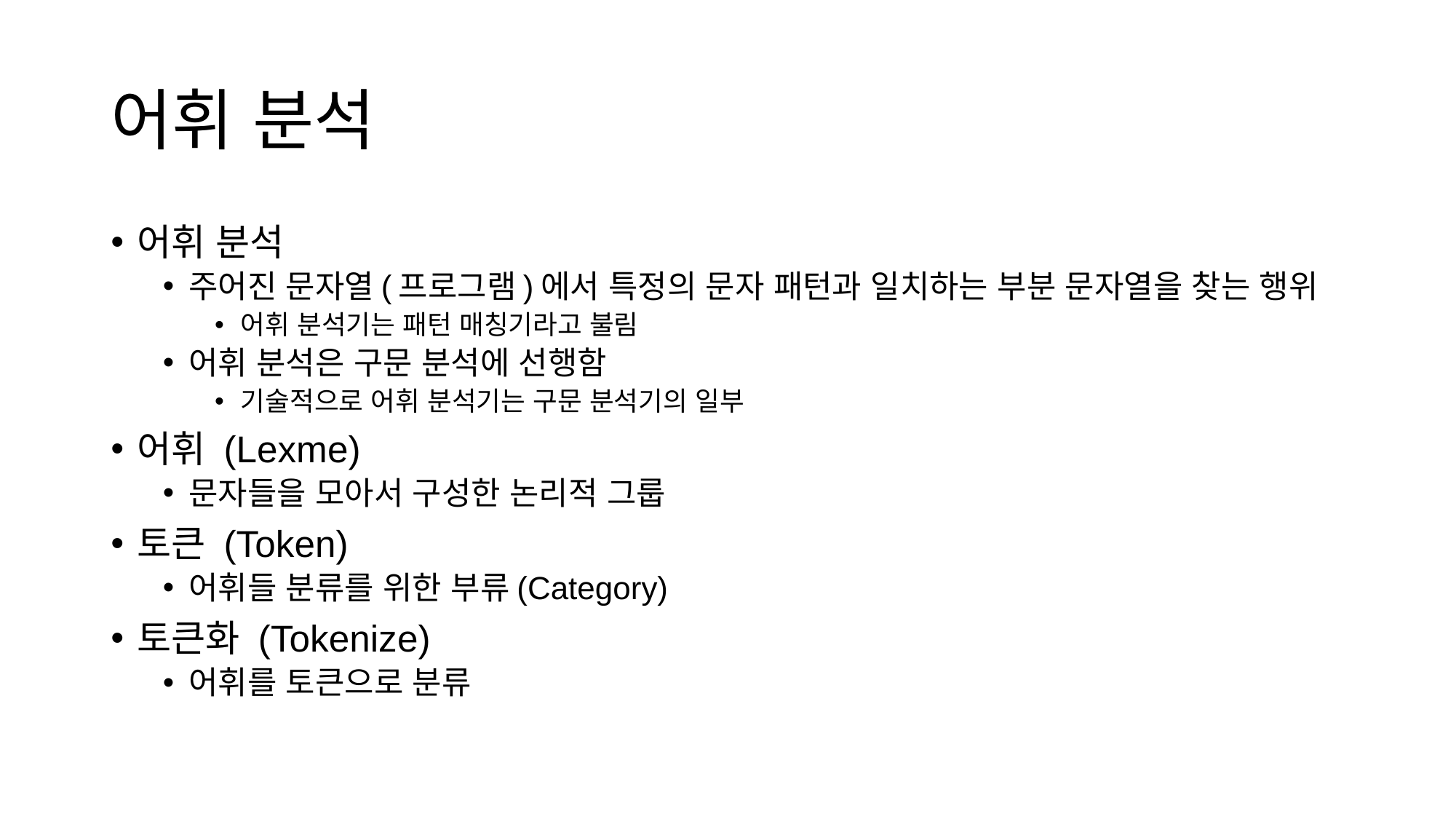

# 어휘 분석
어휘 분석
주어진 문자열(프로그램)에서 특정의 문자 패턴과 일치하는 부분 문자열을 찾는 행위
어휘 분석기는 패턴 매칭기라고 불림
어휘 분석은 구문 분석에 선행함
기술적으로 어휘 분석기는 구문 분석기의 일부
어휘 (Lexme)
문자들을 모아서 구성한 논리적 그룹
토큰 (Token)
어휘들 분류를 위한 부류(Category)
토큰화 (Tokenize)
어휘를 토큰으로 분류